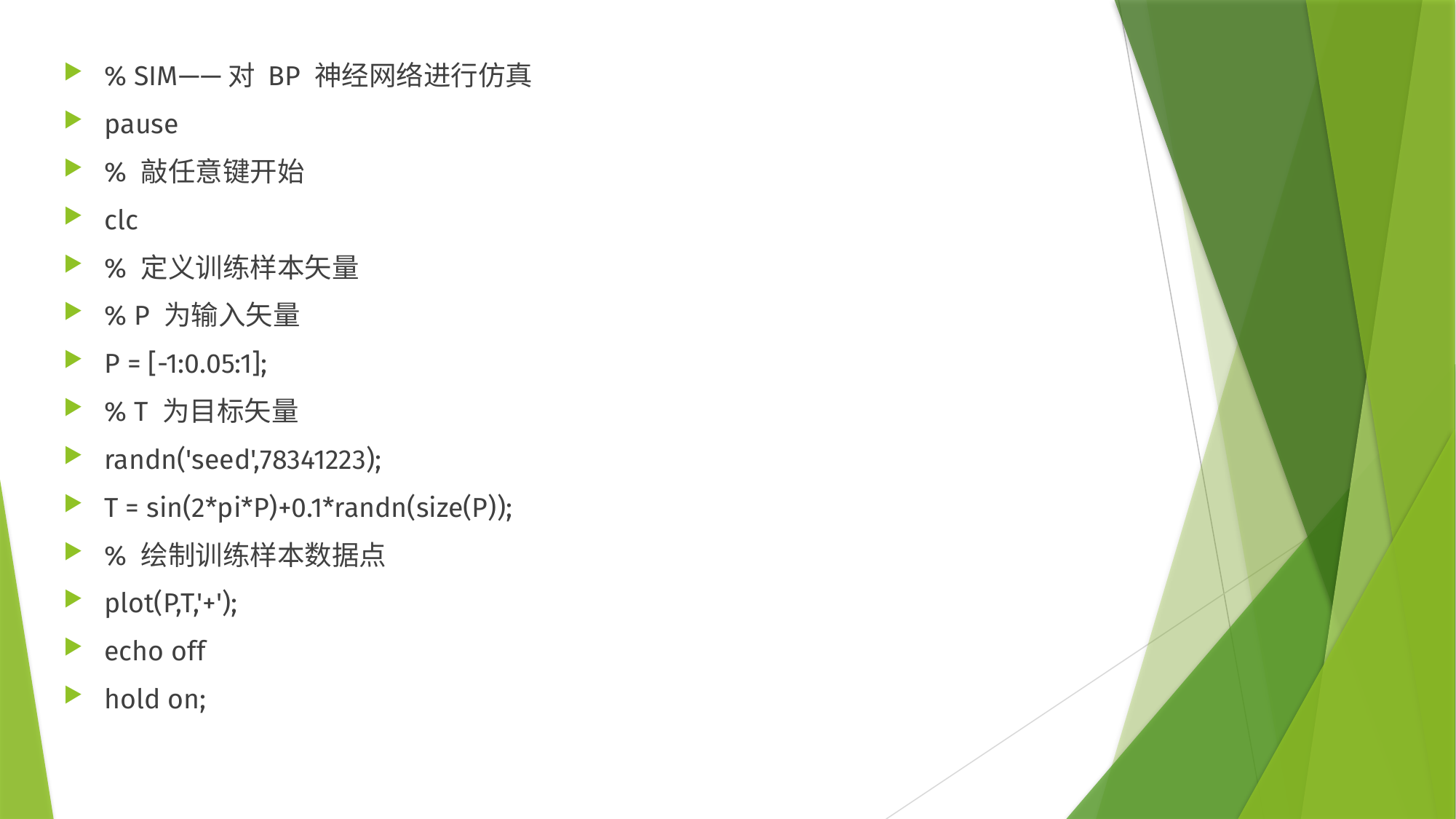

% SIM——对 BP 神经网络进行仿真
pause
% 敲任意键开始
clc
% 定义训练样本矢量
% P 为输入矢量
P = [-1:0.05:1];
% T 为目标矢量
randn('seed',78341223);
T = sin(2*pi*P)+0.1*randn(size(P));
% 绘制训练样本数据点
plot(P,T,'+');
echo off
hold on;